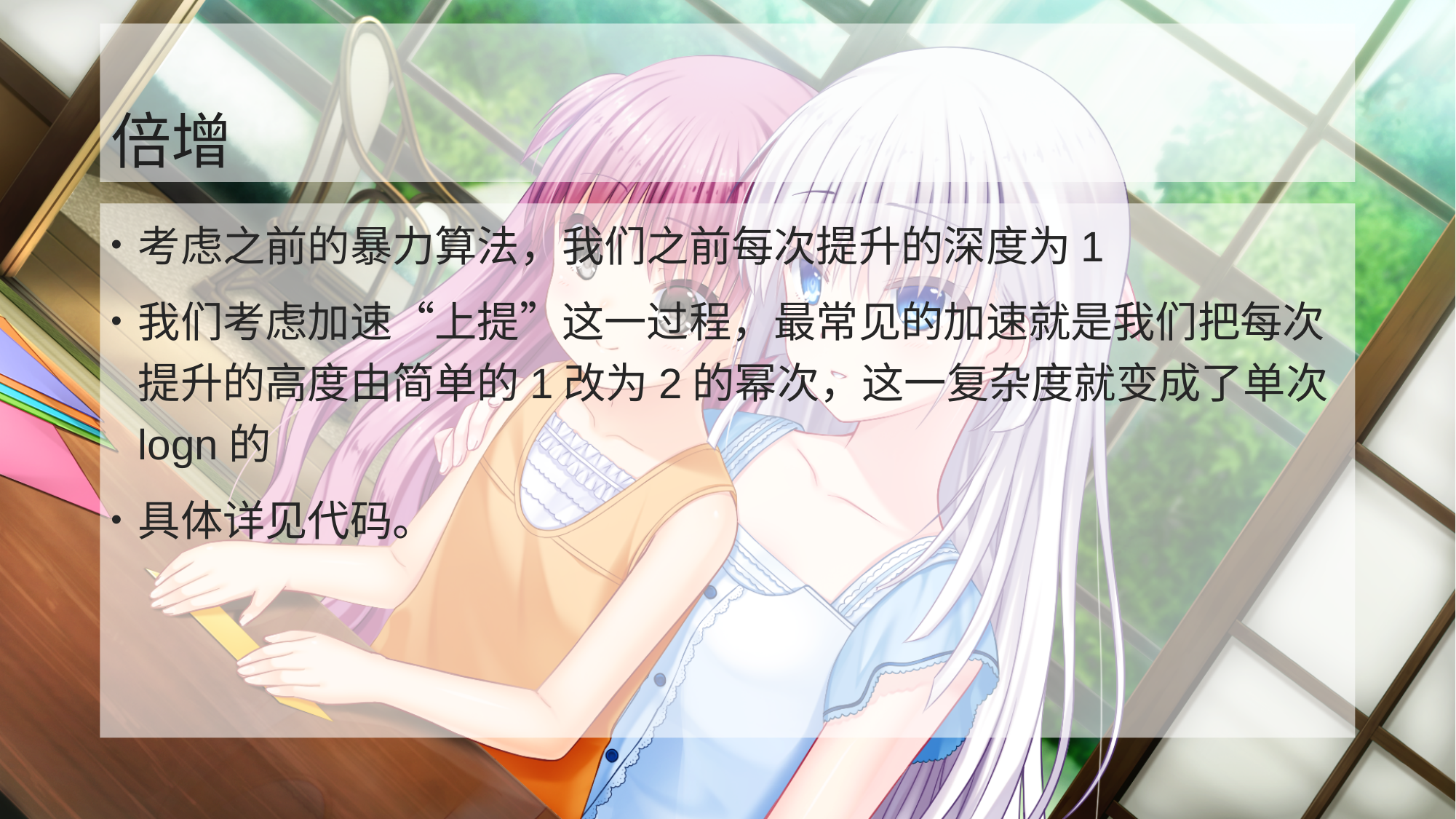

# 倍增
考虑之前的暴力算法，我们之前每次提升的深度为1
我们考虑加速“上提”这一过程，最常见的加速就是我们把每次提升的高度由简单的1改为2的幂次，这一复杂度就变成了单次  logn的
具体详见代码。